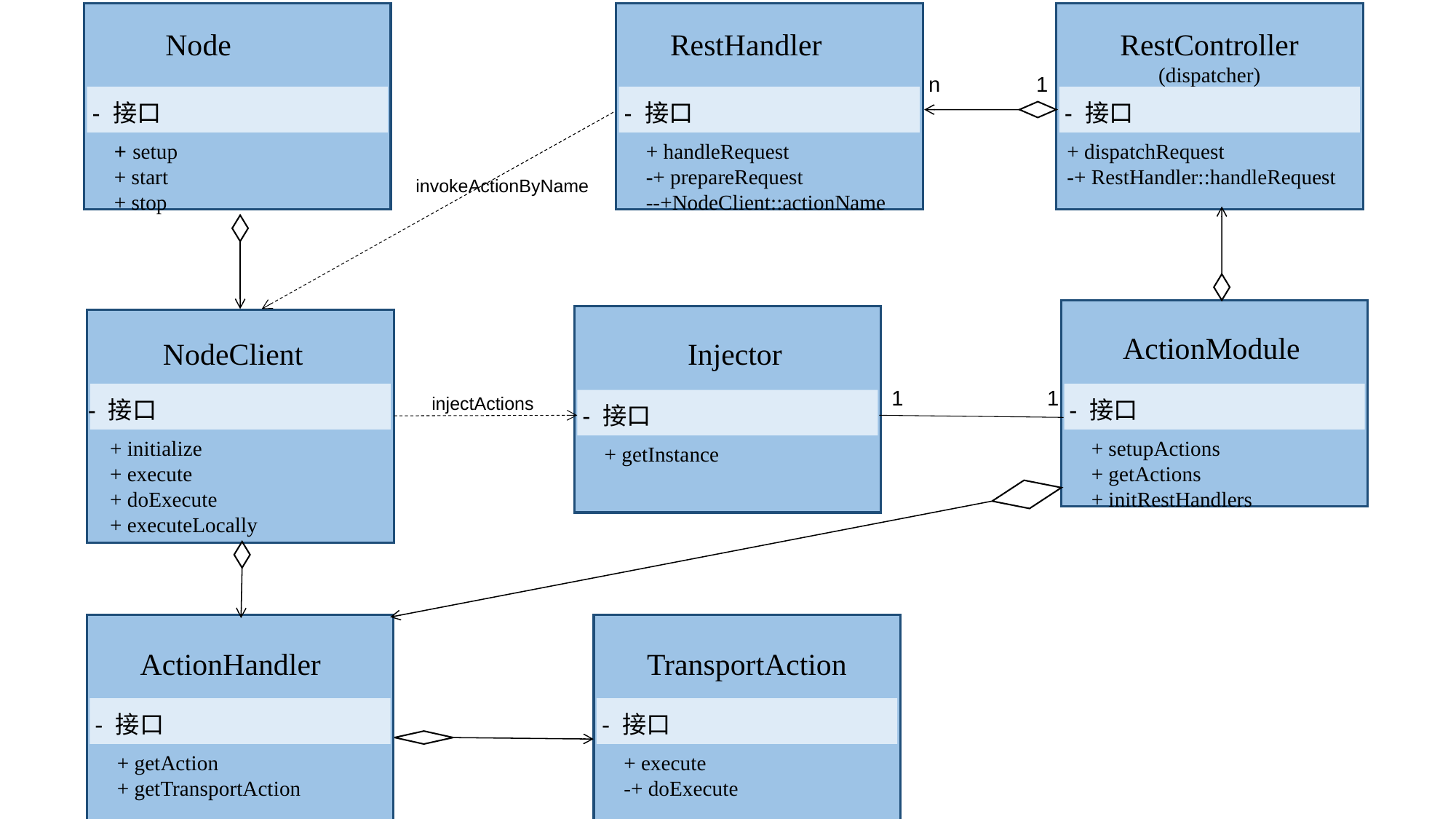

Node

- 接口
+ setup
+ start
+ stop

RestHandler

- 接口
+ handleRequest
-+ prepareRequest
--+NodeClient::actionName

RestController
(dispatcher)

- 接口
+ dispatchRequest
-+ RestHandler::handleRequest

n                1
invokeActionByName

ActionModule

- 接口
+ setupActions
+ getActions
+ initRestHandlers

Injector

- 接口
+ getInstance

NodeClient

- 接口
+ initialize
+ execute
+ doExecute
+ executeLocally

1                        1
injectActions

ActionHandler

- 接口
+ getAction
+ getTransportAction

TransportAction

- 接口
+ execute
-+ doExecute